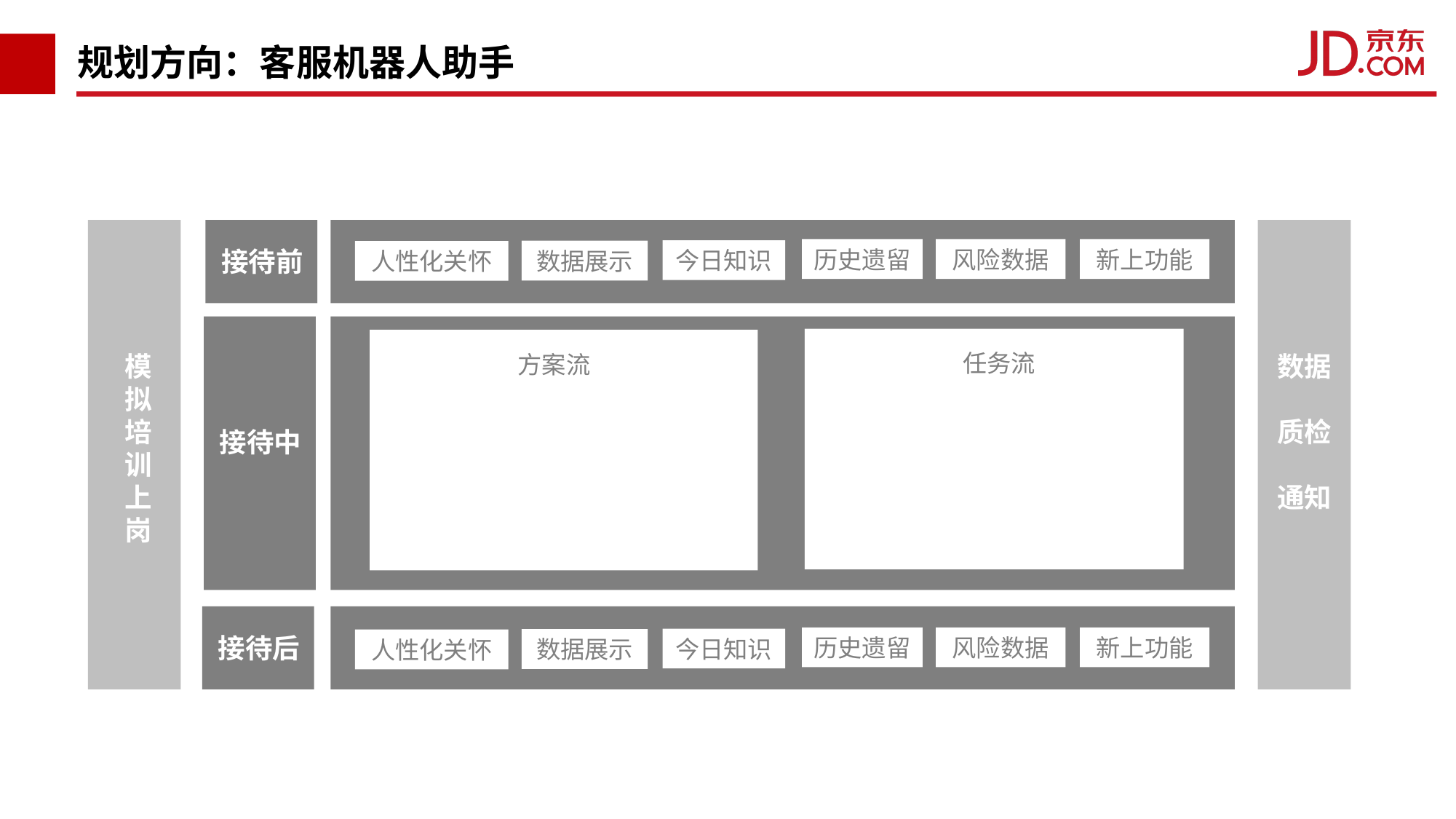

规划方向：客服机器人助手

历史遗留
风险数据
新上功能
接待前
今日知识
数据展示
人性化关怀

任务流
模拟培训上岗
方案流
数据

质检

通知
接待中

接待后
历史遗留
风险数据
新上功能
今日知识
数据展示
人性化关怀